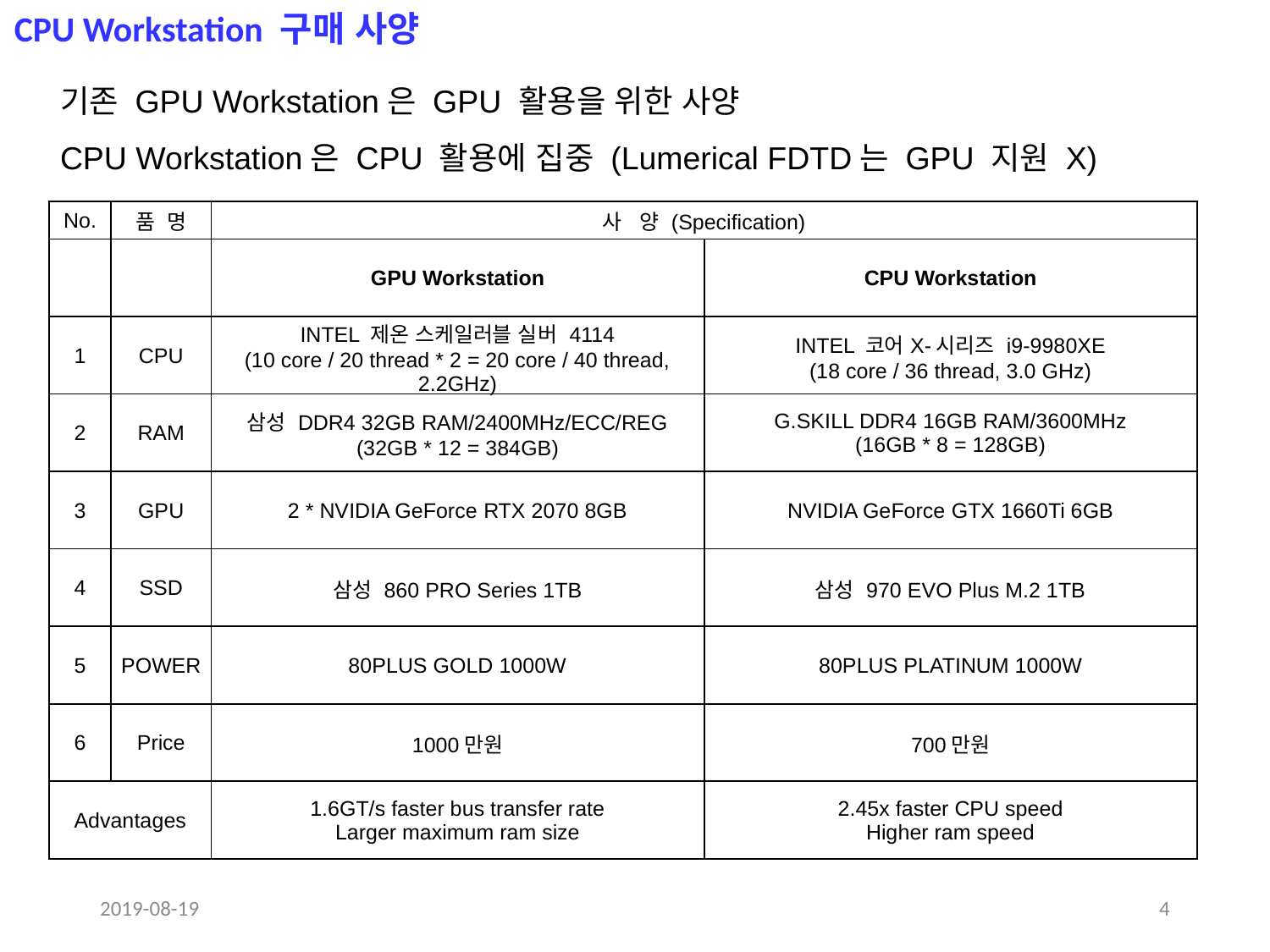

CPU Workstation 구매 사양
기존 GPU Workstation은 GPU 활용을 위한 사양
CPU Workstation은 CPU 활용에 집중 (Lumerical FDTD는 GPU 지원 X)
| No. | 품 명 | 사 양 (Specification) |  |
| --- | --- | --- | --- |
|  |  | GPU Workstation | CPU Workstation |
| 1 | CPU | INTEL 제온 스케일러블 실버 4114 (10 core / 20 thread \* 2 = 20 core / 40 thread, 2.2GHz) | INTEL 코어X-시리즈 i9-9980XE (18 core / 36 thread, 3.0 GHz) |
| 2 | RAM | 삼성 DDR4 32GB RAM/2400MHz/ECC/REG (32GB \* 12 = 384GB) | G.SKILL DDR4 16GB RAM/3600MHz (16GB \* 8 = 128GB) |
| 3 | GPU | 2 \* NVIDIA GeForce RTX 2070 8GB | NVIDIA GeForce GTX 1660Ti 6GB |
| 4 | SSD | 삼성 860 PRO Series 1TB | 삼성 970 EVO Plus M.2 1TB |
| 5 | POWER | 80PLUS GOLD 1000W | 80PLUS PLATINUM 1000W |
| 6 | Price | 1000만원 | 700만원 |
| Advantages |  | 1.6GT/s faster bus transfer rate Larger maximum ram size | 2.45x faster CPU speed Higher ram speed |
2019-08-19
4